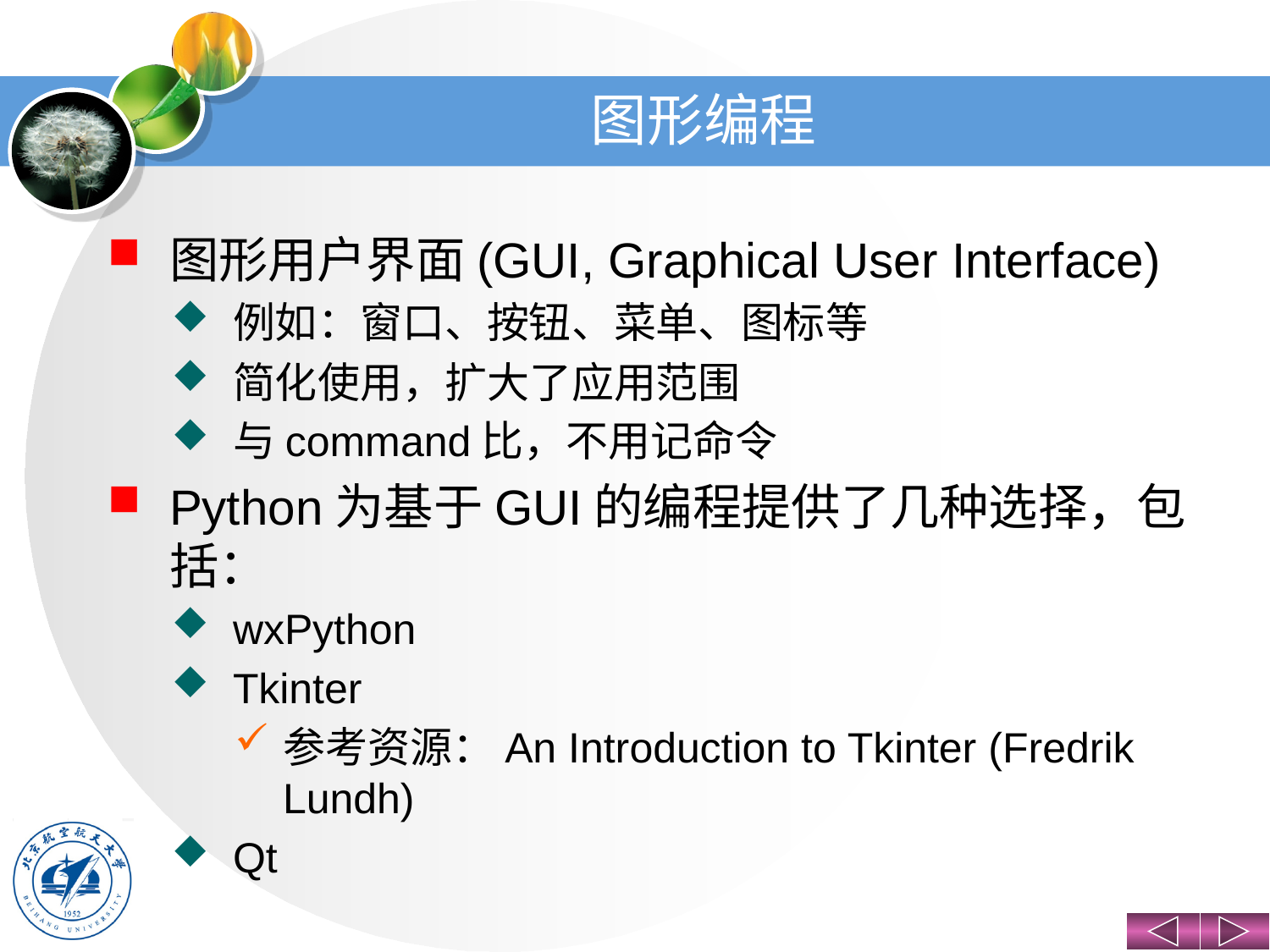

# 图形编程
图形用户界面(GUI, Graphical User Interface)
例如：窗口、按钮、菜单、图标等
简化使用，扩大了应用范围
与command比，不用记命令
Python为基于GUI的编程提供了几种选择，包括：
wxPython
Tkinter
参考资源：An Introduction to Tkinter (Fredrik Lundh)
Qt

88